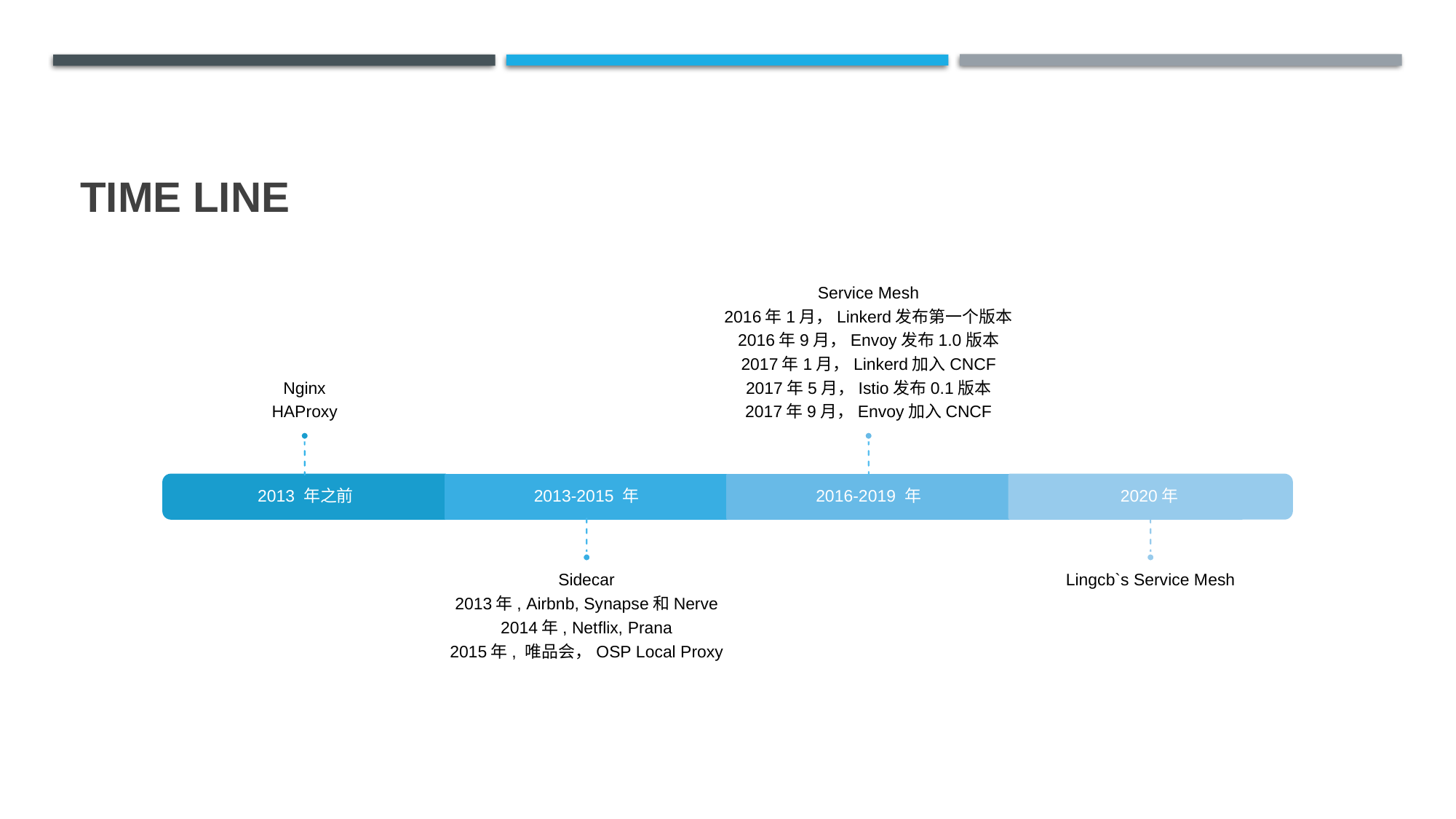

# TIME LINE
2013 年之前
Nginx
HAProxy
2013-2015 年
Sidecar
2013年, Airbnb, Synapse和Nerve
2014年, Netflix, Prana
2015年, 唯品会，OSP Local Proxy
2016-2019 年
Service Mesh
2016年1月，Linkerd发布第一个版本
2016年9月，Envoy发布1.0版本
2017年1月，Linkerd加入CNCF
2017年5月，Istio发布0.1版本
2017年9月，Envoy加入CNCF
2020年
Lingcb`s Service Mesh